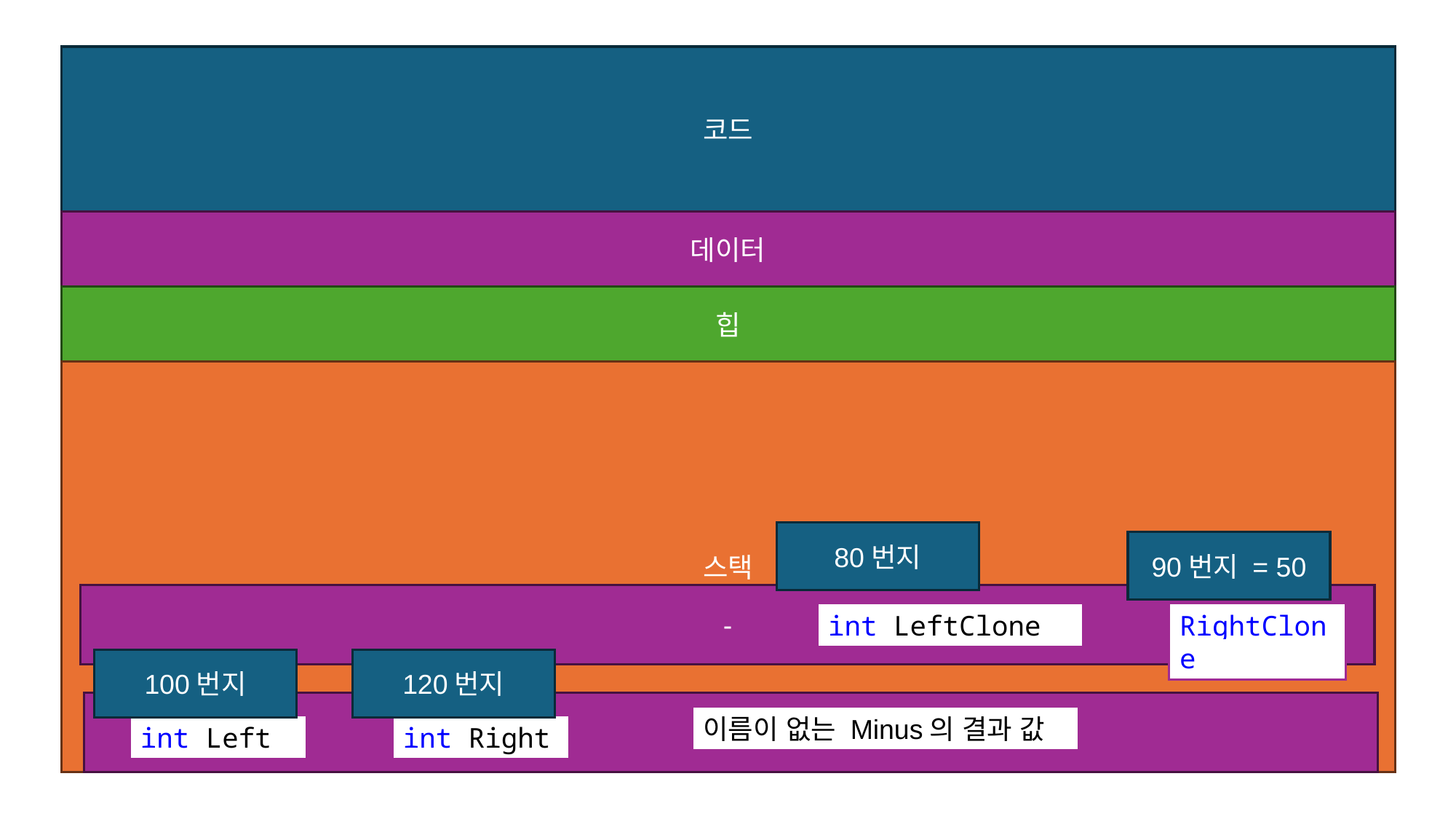

코드
데이터
힙
스택
80번지
90번지 = 50
-
int LeftClone
RightClone
100번지
120번지
Main
이름이 없는 Minus의 결과 값
int Left
int Right